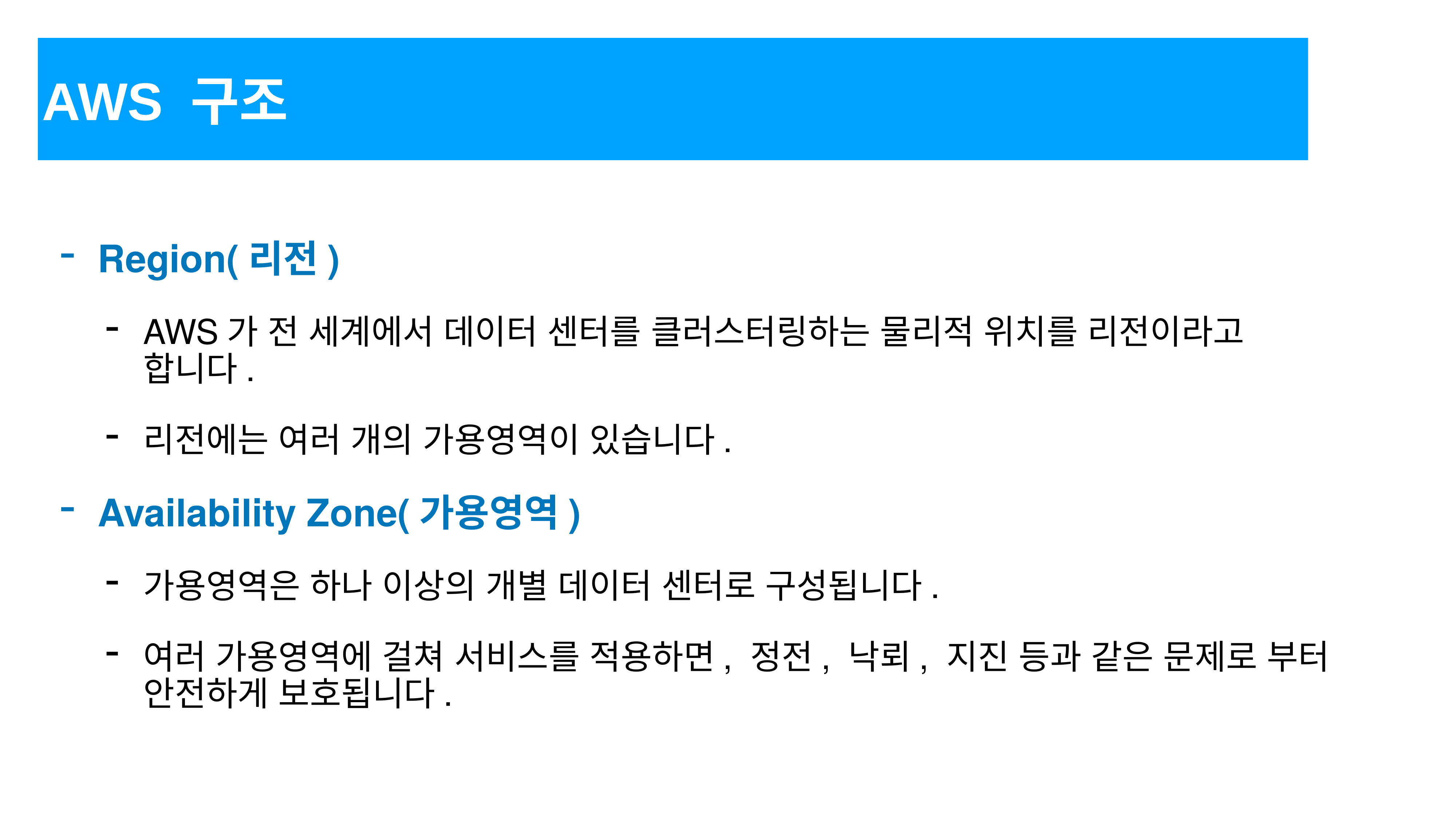

AWS 구조
Region(리전)
AWS가 전 세계에서 데이터 센터를 클러스터링하는 물리적 위치를 리전이라고 합니다.
리전에는 여러 개의 가용영역이 있습니다.
Availability Zone(가용영역)
가용영역은 하나 이상의 개별 데이터 센터로 구성됩니다.
여러 가용영역에 걸쳐 서비스를 적용하면, 정전, 낙뢰, 지진 등과 같은 문제로 부터 안전하게 보호됩니다.